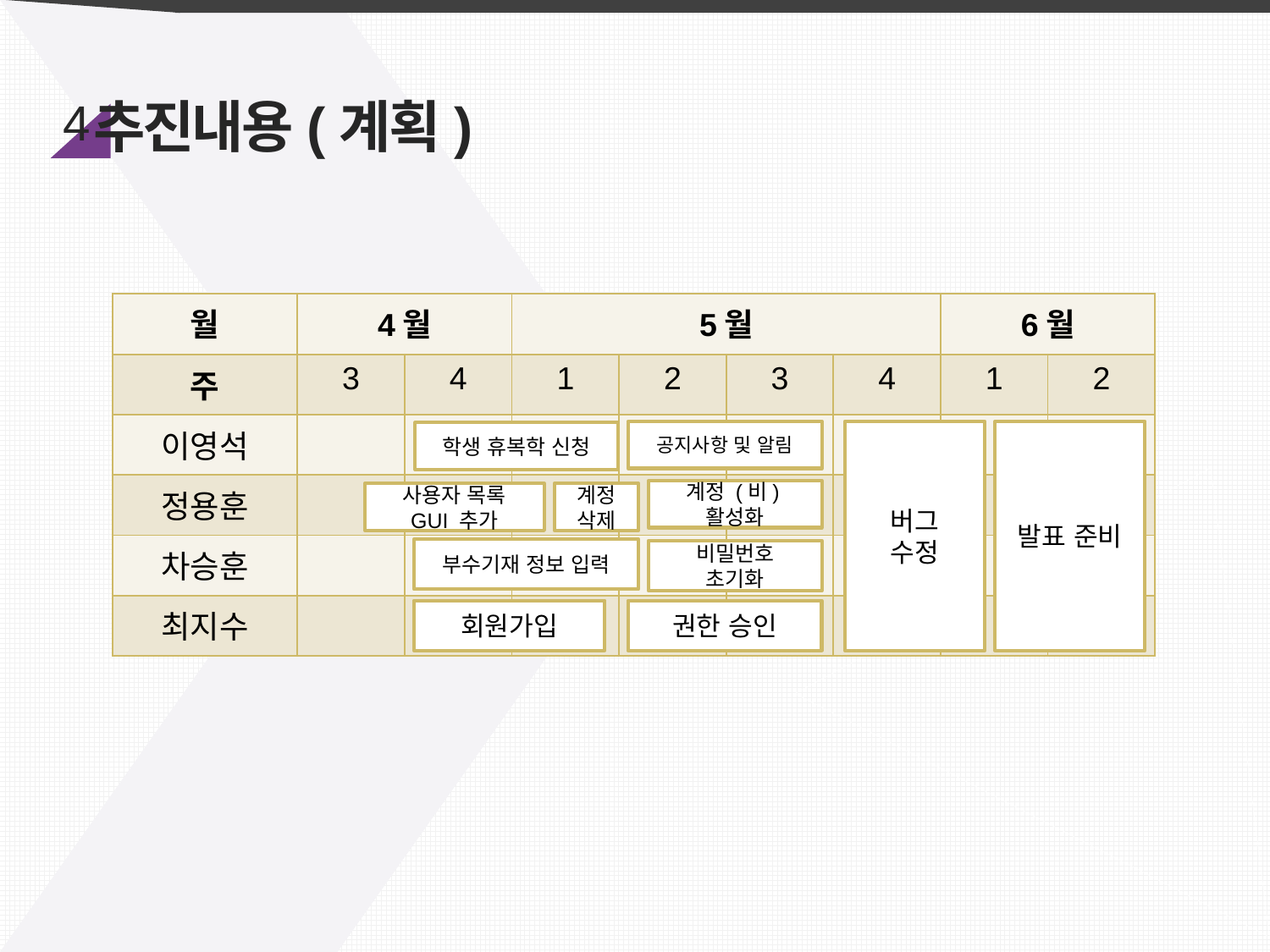

4
추진내용(계획)

| 월 | 4월 |  | 5월 |  |  |  | 6월 |  |
| --- | --- | --- | --- | --- | --- | --- | --- | --- |
| 주 | 3 | 4 | 1 | 2 | 3 | 4 | 1 | 2 |
| 이영석 |  |  |  |  |  |  |  |  |
| 정용훈 |  |  |  |  |  |  |  |  |
| 차승훈 |  |  |  |  |  |  |  |  |
| 최지수 |  |  |  |  |  |  |  |  |
공지사항 및 알림
버그
수정
발표 준비
학생 휴복학 신청
계정 (비)활성화
사용자 목록
GUI 추가
계정 삭제
부수기재 정보 입력
비밀번호
초기화
회원가입
권한 승인